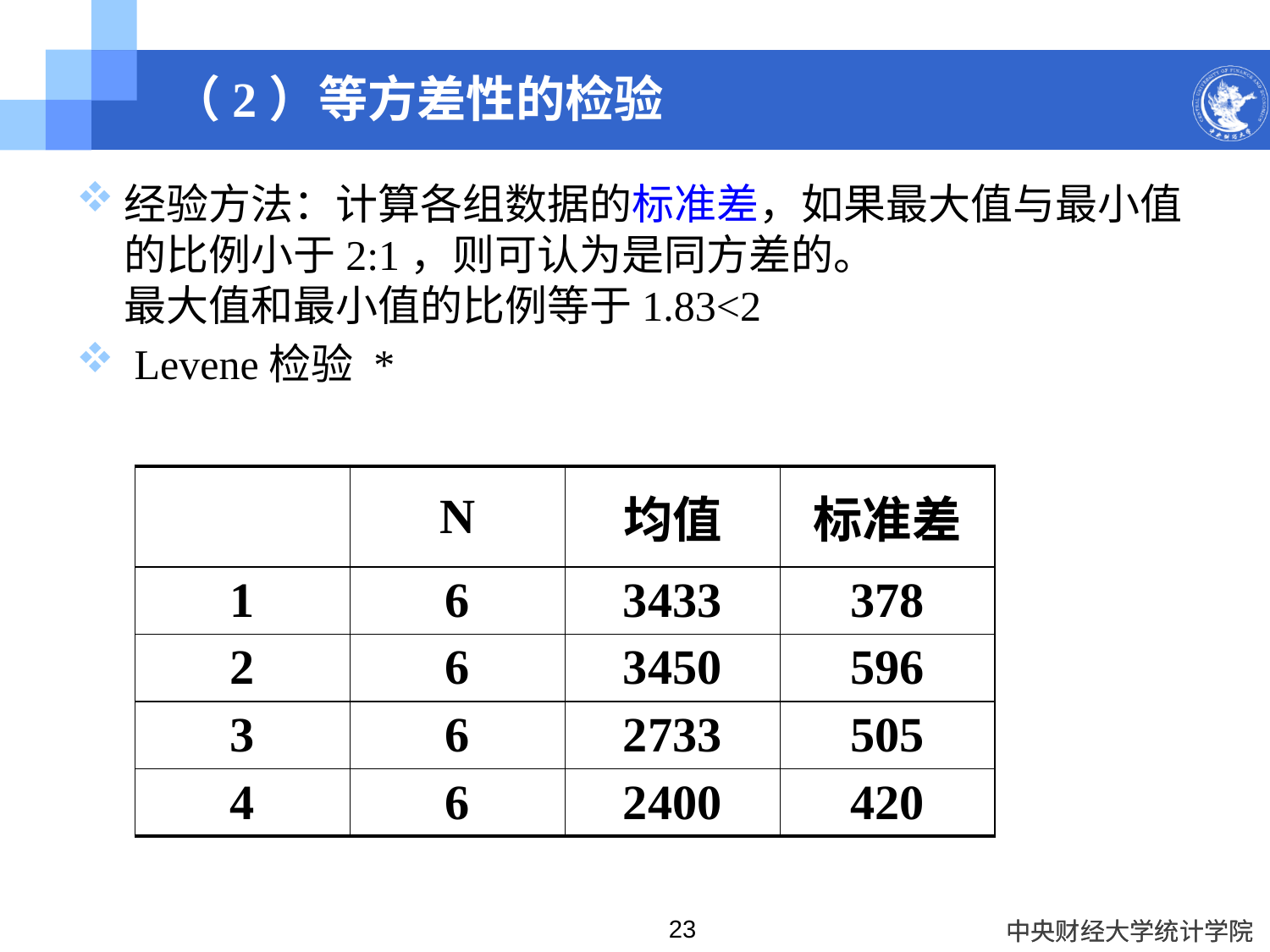

# （2）等方差性的检验
经验方法：计算各组数据的标准差，如果最大值与最小值的比例小于2:1，则可认为是同方差的。
最大值和最小值的比例等于1.83<2
 Levene检验 *

|  | N | 均值 | 标准差 |
| --- | --- | --- | --- |
| 1 | 6 | 3433 | 378 |
| 2 | 6 | 3450 | 596 |
| 3 | 6 | 2733 | 505 |
| 4 | 6 | 2400 | 420 |
23